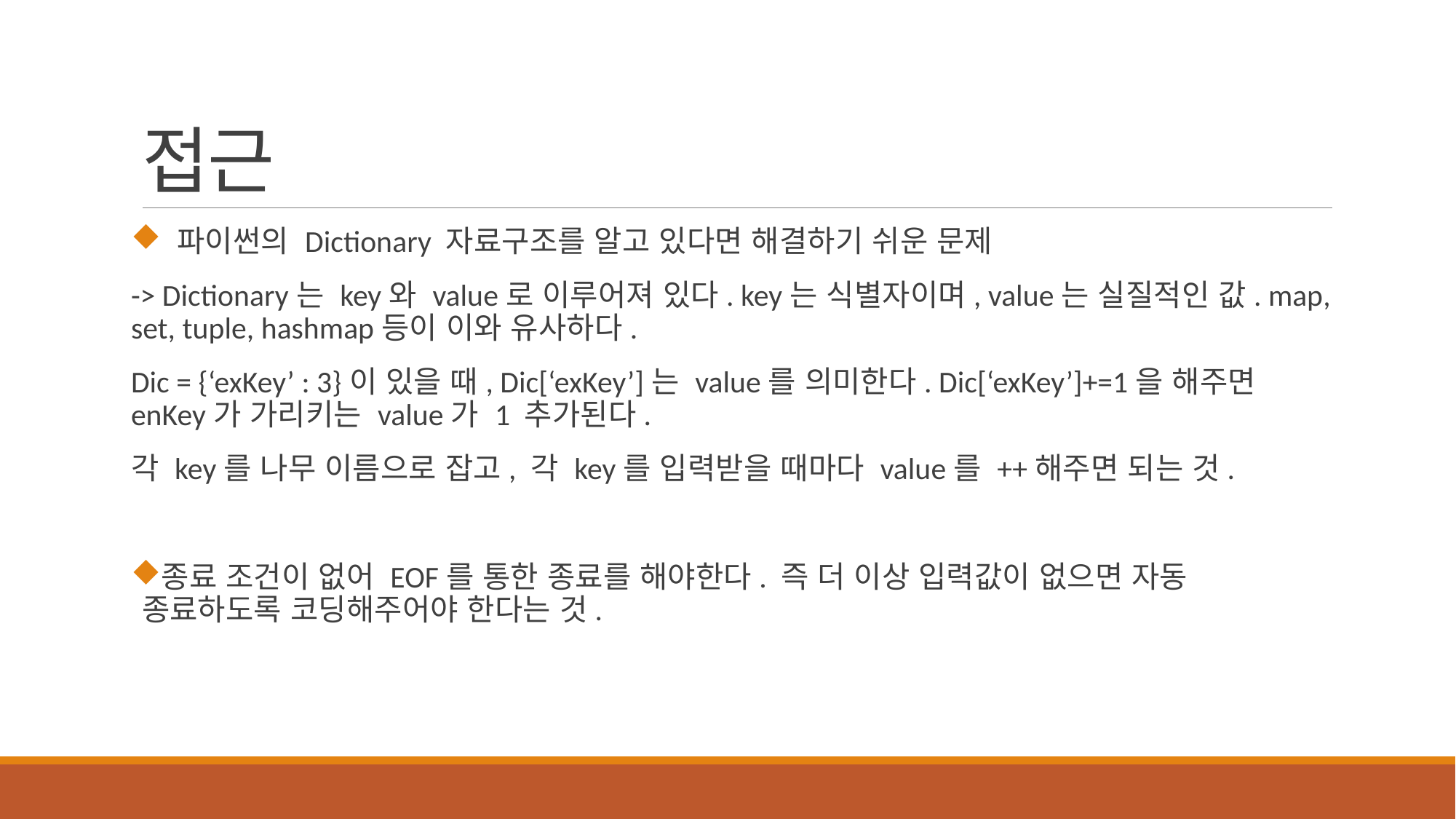

# 접근
 파이썬의 Dictionary 자료구조를 알고 있다면 해결하기 쉬운 문제
-> Dictionary는 key와 value로 이루어져 있다. key는 식별자이며, value는 실질적인 값. map, set, tuple, hashmap등이 이와 유사하다.
Dic = {‘exKey’ : 3}이 있을 때, Dic[‘exKey’]는 value를 의미한다. Dic[‘exKey’]+=1을 해주면 enKey가 가리키는 value가 1 추가된다.
각 key를 나무 이름으로 잡고, 각 key를 입력받을 때마다 value를 ++해주면 되는 것.

종료 조건이 없어 EOF를 통한 종료를 해야한다. 즉 더 이상 입력값이 없으면 자동 종료하도록 코딩해주어야 한다는 것.